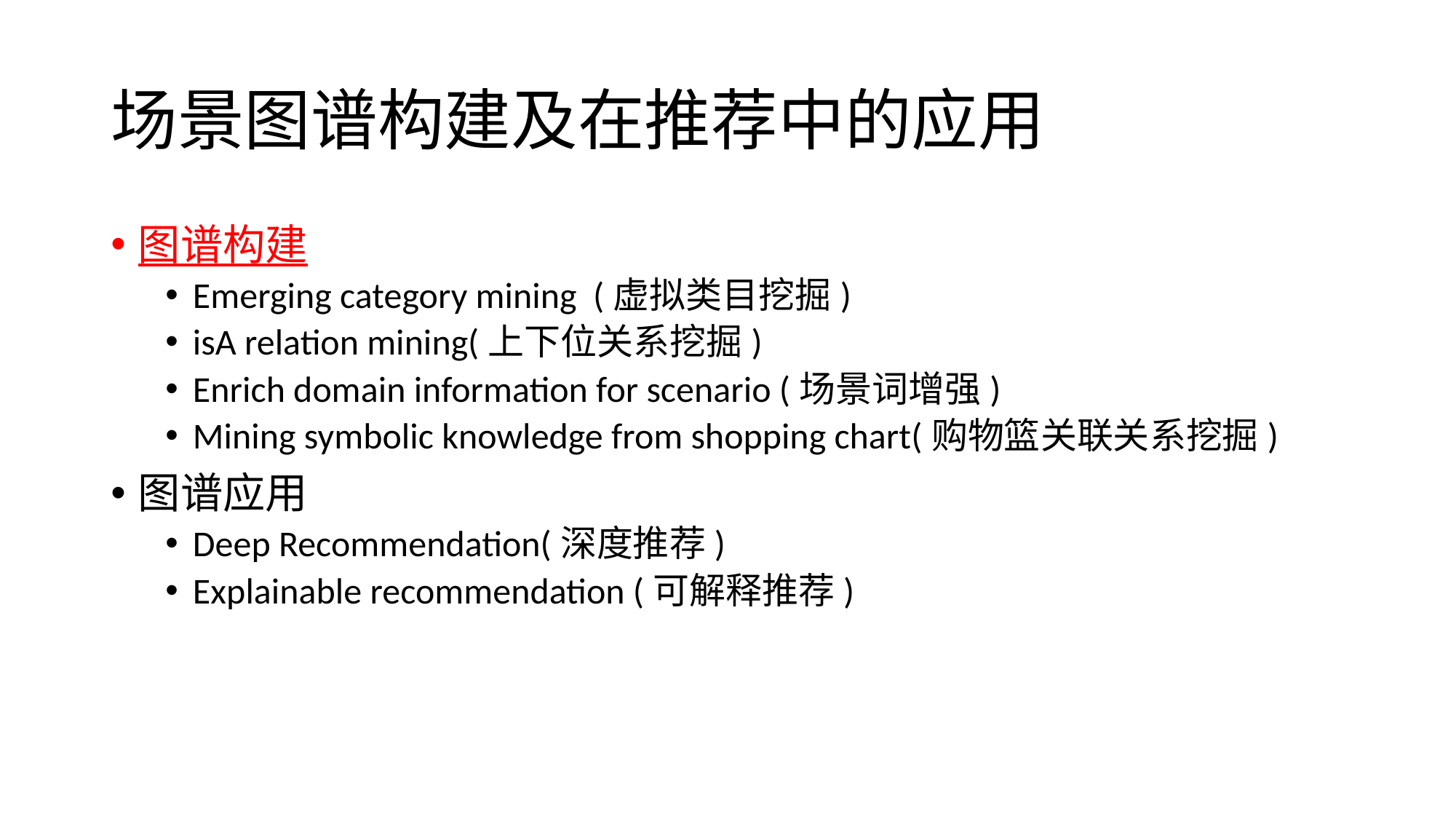

# 场景图谱构建及在推荐中的应用
图谱构建
Emerging category mining  (虚拟类目挖掘)
isA relation mining(上下位关系挖掘)
Enrich domain information for scenario (场景词增强)
Mining symbolic knowledge from shopping chart(购物篮关联关系挖掘)
图谱应用
Deep Recommendation(深度推荐)
Explainable recommendation (可解释推荐)